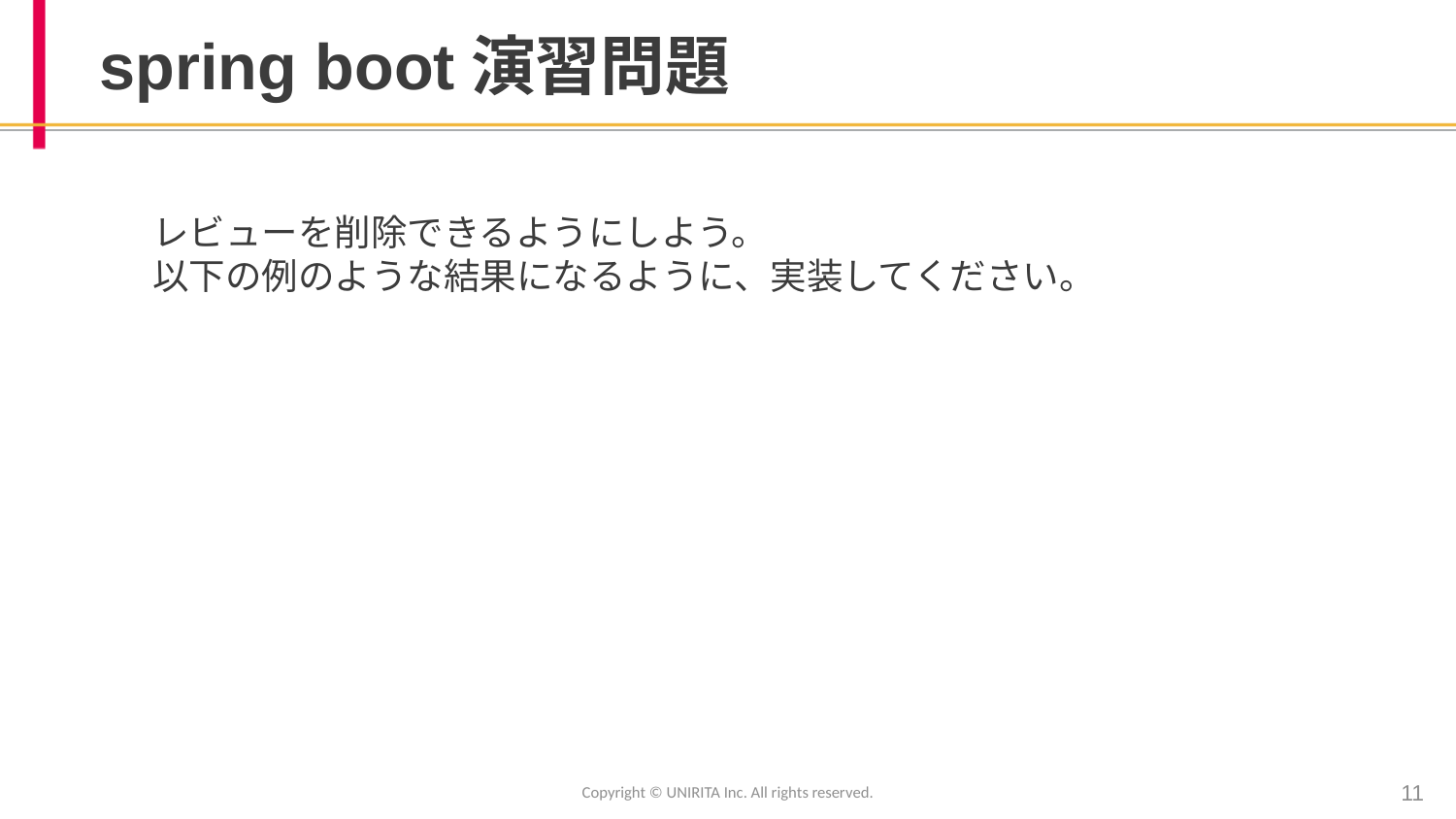

# spring boot演習問題
レビューを削除できるようにしよう。
以下の例のような結果になるように、実装してください。
Copyright © UNIRITA Inc. All rights reserved.
11